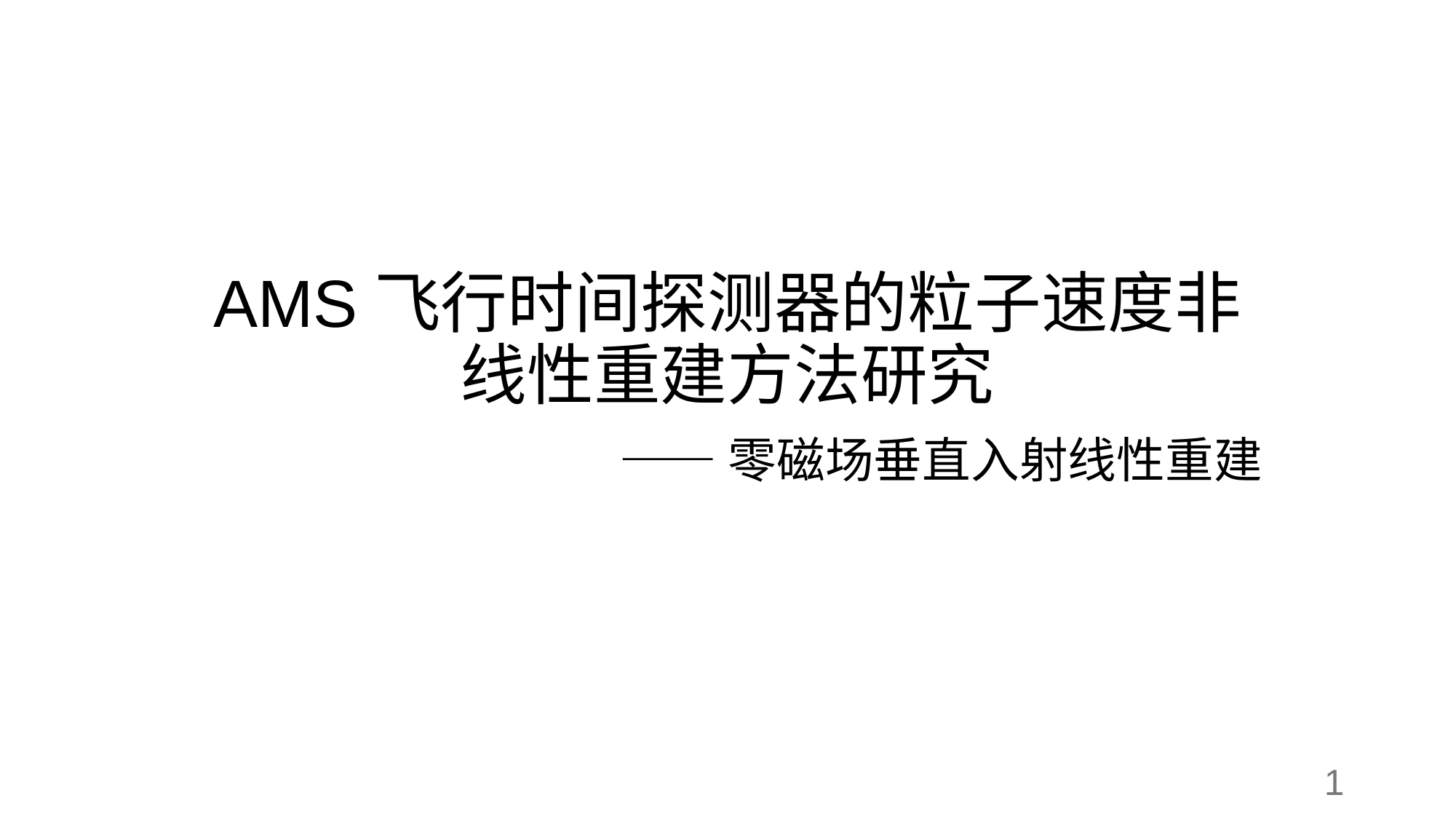

# AMS飞行时间探测器的粒子速度非线性重建方法研究
——零磁场垂直入射线性重建
1